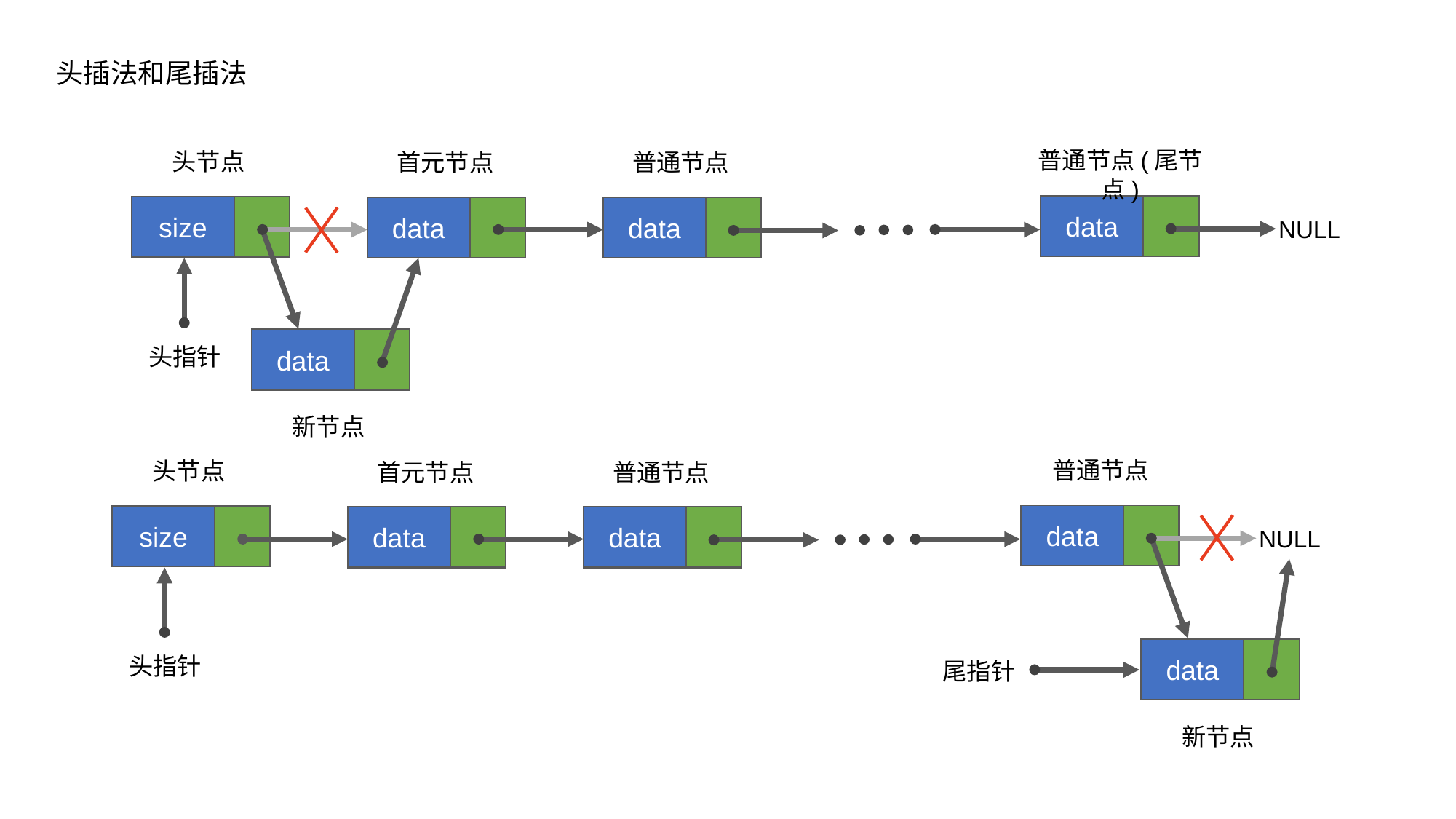

头插法和尾插法
普通节点(尾节点)
头节点
首元节点
普通节点
data

size

data

data

NULL

data

头指针

新节点
普通节点
头节点
首元节点
普通节点
data

size

data

data

NULL

data

头指针

新节点
尾指针